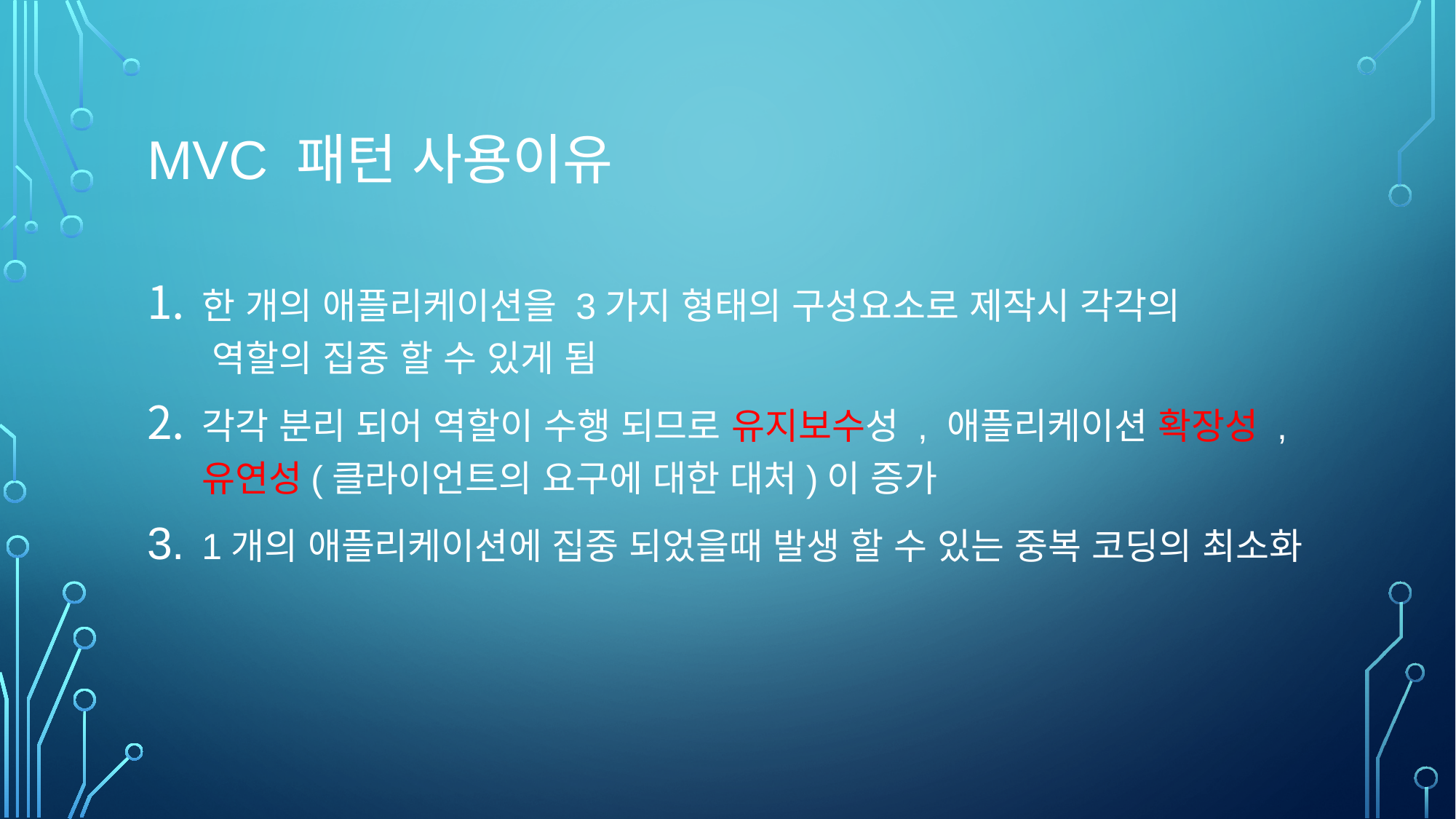

# Mvc 패턴 사용이유
한 개의 애플리케이션을 3가지 형태의 구성요소로 제작시 각각의
 역할의 집중 할 수 있게 됨
각각 분리 되어 역할이 수행 되므로 유지보수성 , 애플리케이션 확장성 , 유연성(클라이언트의 요구에 대한 대처)이 증가
1개의 애플리케이션에 집중 되었을때 발생 할 수 있는 중복 코딩의 최소화